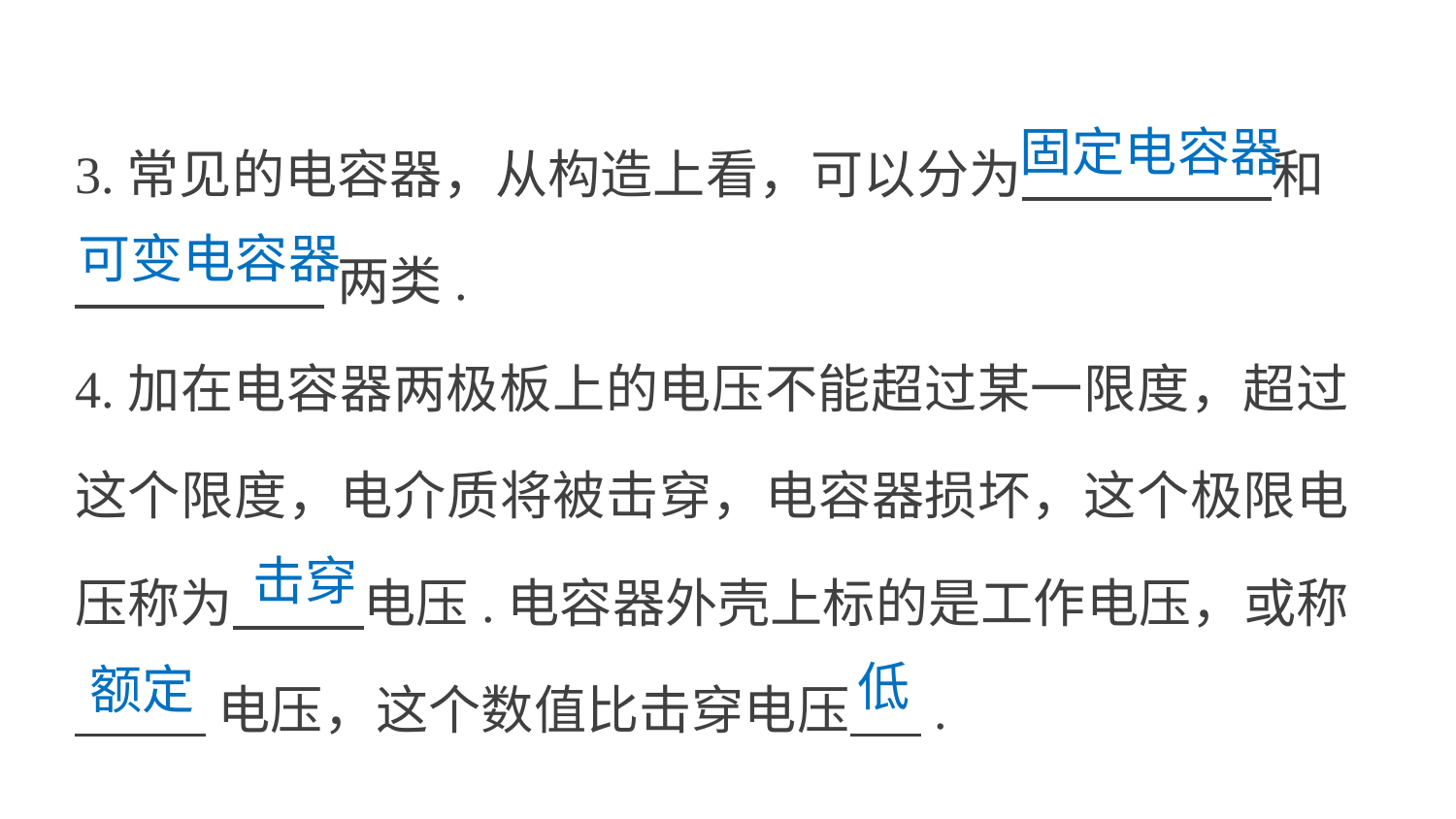

3.常见的电容器，从构造上看，可以分为                     和
                     两类.
4.加在电容器两极板上的电压不能超过某一限度，超过这个限度，电介质将被击穿，电容器损坏，这个极限电压称为           电压.电容器外壳上标的是工作电压，或称
           电压，这个数值比击穿电压      .
固定电容器
可变电容器
击穿
低
额定